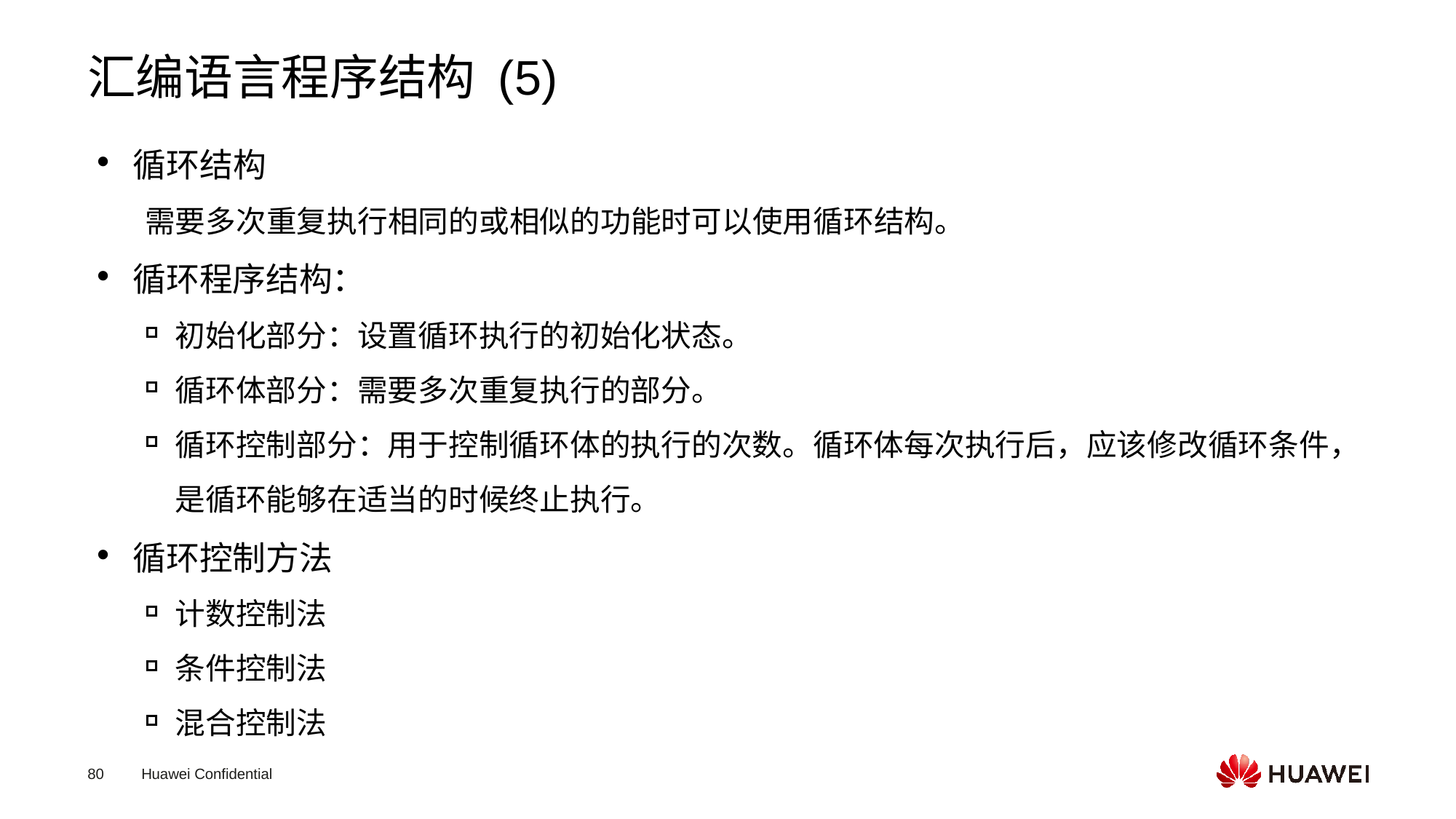

# 汇编语言程序结构 (5)
循环结构
需要多次重复执行相同的或相似的功能时可以使用循环结构。
循环程序结构：
初始化部分：设置循环执行的初始化状态。
循环体部分：需要多次重复执行的部分。
循环控制部分：用于控制循环体的执行的次数。循环体每次执行后，应该修改循环条件，是循环能够在适当的时候终止执行。
循环控制方法
计数控制法
条件控制法
混合控制法